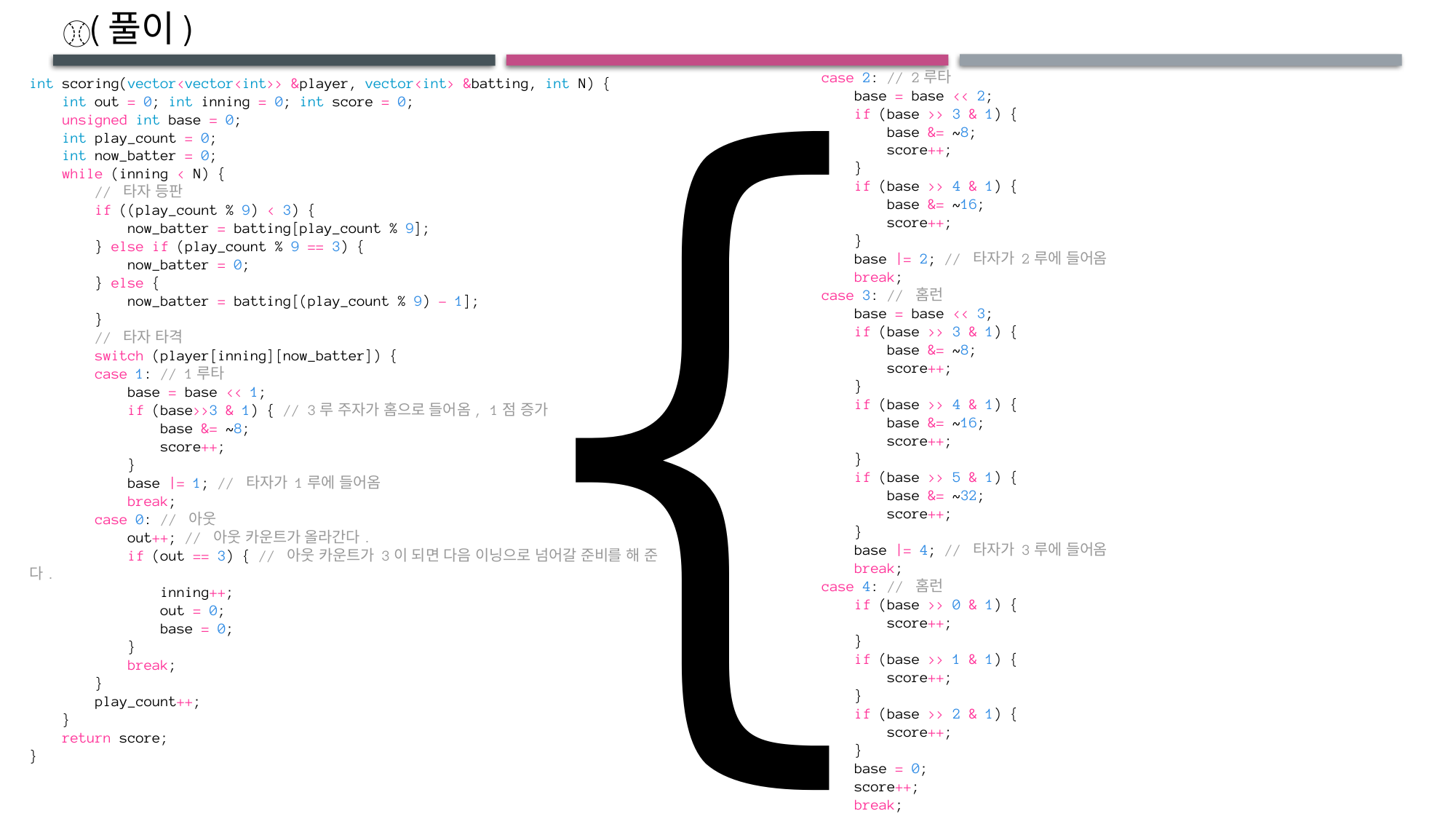

⚾(풀이)
{
case 2: // 2루타
    base = base << 2;
    if (base >> 3 & 1) {
        base &= ~8;
        score++;
    }
    if (base >> 4 & 1) {
        base &= ~16;
        score++;
    }
    base |= 2; // 타자가 2루에 들어옴
    break;
case 3: // 홈런
    base = base << 3;
    if (base >> 3 & 1) {
        base &= ~8;
        score++;
    }
    if (base >> 4 & 1) {
        base &= ~16;
        score++;
    }
    if (base >> 5 & 1) {
        base &= ~32;
        score++;
    }
    base |= 4; // 타자가 3루에 들어옴
    break;
case 4: // 홈런
    if (base >> 0 & 1) {
        score++;
    }
    if (base >> 1 & 1) {
        score++;
    }
    if (base >> 2 & 1) {
        score++;
    }
    base = 0;
    score++;
    break;

int scoring(vector<vector<int>> &player, vector<int> &batting, int N) {
    int out = 0; int inning = 0; int score = 0;
    unsigned int base = 0;
    int play_count = 0;
    int now_batter = 0;
    while (inning < N) {
        // 타자 등판
        if ((play_count % 9) < 3) {
            now_batter = batting[play_count % 9];
        } else if (play_count % 9 == 3) {
            now_batter = 0;
        } else {
            now_batter = batting[(play_count % 9) - 1];
        }
        // 타자 타격
        switch (player[inning][now_batter]) {
        case 1: // 1루타
            base = base << 1;
            if (base>>3 & 1) { // 3루 주자가 홈으로 들어옴, 1점 증가
                base &= ~8;
                score++;
            }
            base |= 1; // 타자가 1루에 들어옴
            break;
        case 0: // 아웃
            out++; // 아웃 카운트가 올라간다.
            if (out == 3) { // 아웃 카운트가 3이 되면 다음 이닝으로 넘어갈 준비를 해 준다.
                inning++;
                out = 0;
                base = 0;
            }
            break;
        }
        play_count++;
    }
    return score;
}